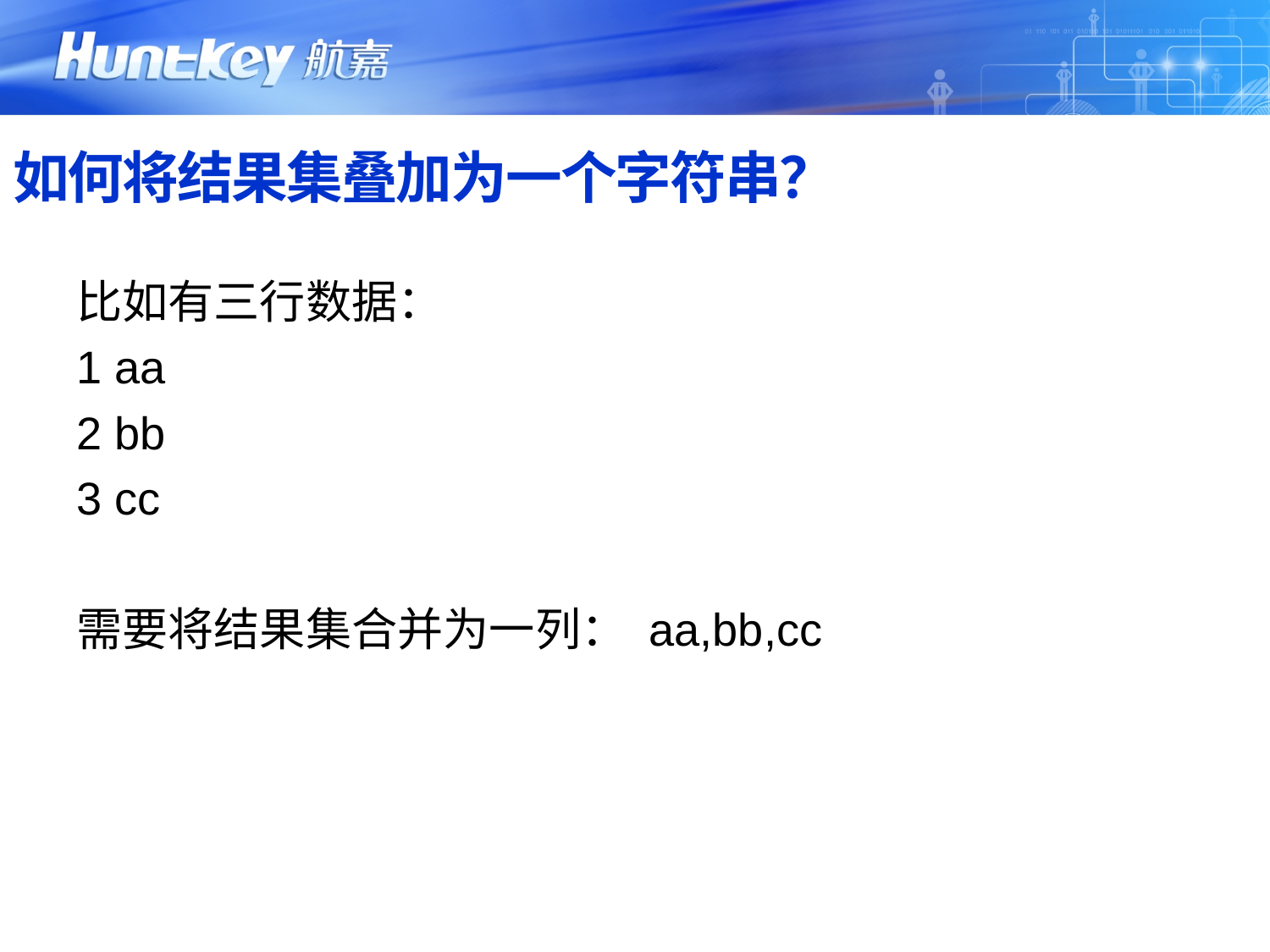

# 如何将结果集叠加为一个字符串？
比如有三行数据：
1 aa
2 bb
3 cc

需要将结果集合并为一列： aa,bb,cc